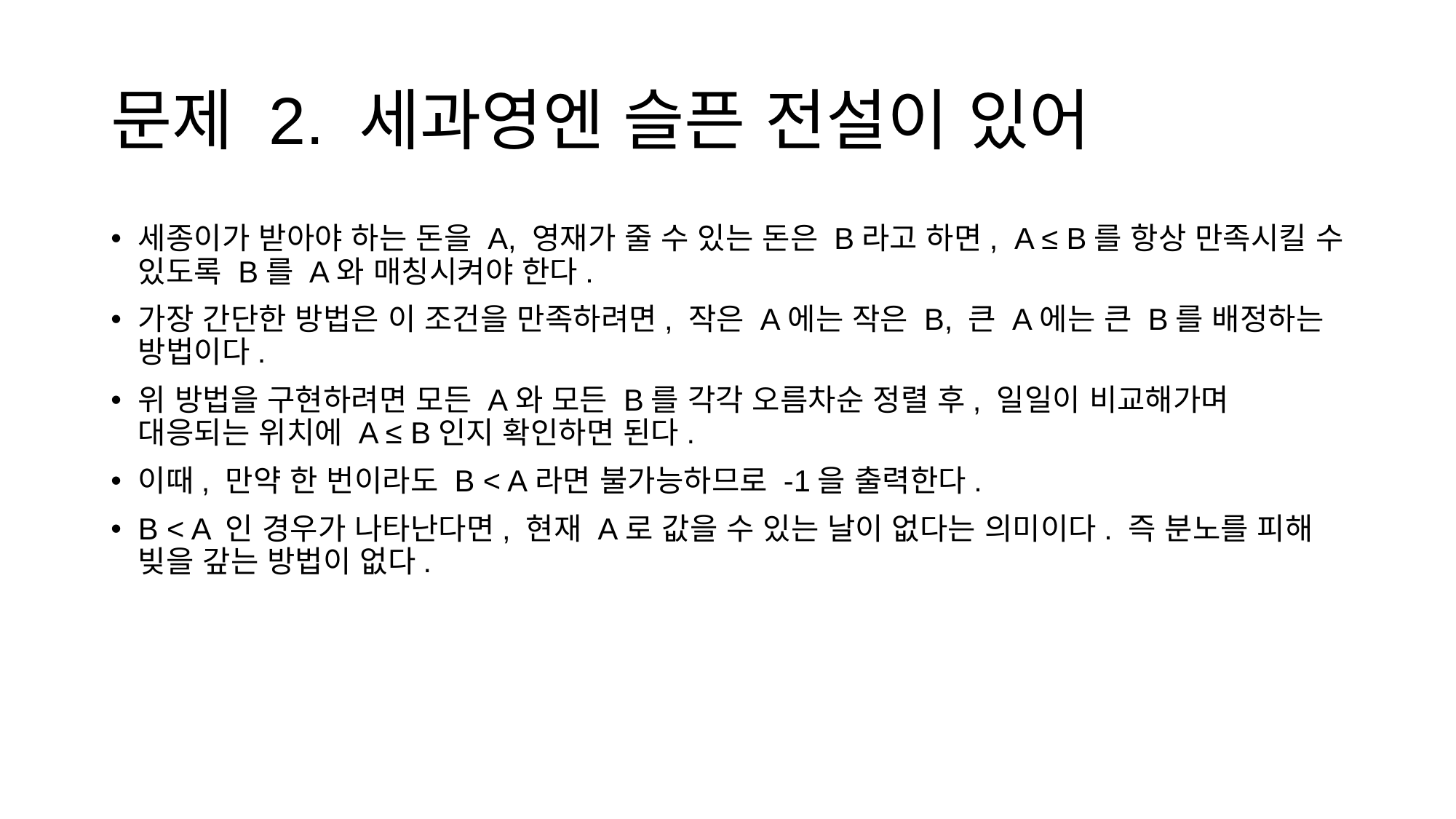

# 문제 2. 세과영엔 슬픈 전설이 있어
세종이가 받아야 하는 돈을 A, 영재가 줄 수 있는 돈은 B라고 하면,  A ≤ B를 항상 만족시킬 수 있도록 B를 A와 매칭시켜야 한다.
가장 간단한 방법은 이 조건을 만족하려면, 작은 A에는 작은 B, 큰 A에는 큰 B를 배정하는 방법이다.
위 방법을 구현하려면 모든 A와 모든 B를 각각 오름차순 정렬 후, 일일이 비교해가며 대응되는 위치에 A ≤ B인지 확인하면 된다.
이때, 만약 한 번이라도 B < A라면 불가능하므로 -1을 출력한다.
B < A 인 경우가 나타난다면, 현재 A로 값을 수 있는 날이 없다는 의미이다. 즉 분노를 피해 빚을 갚는 방법이 없다.